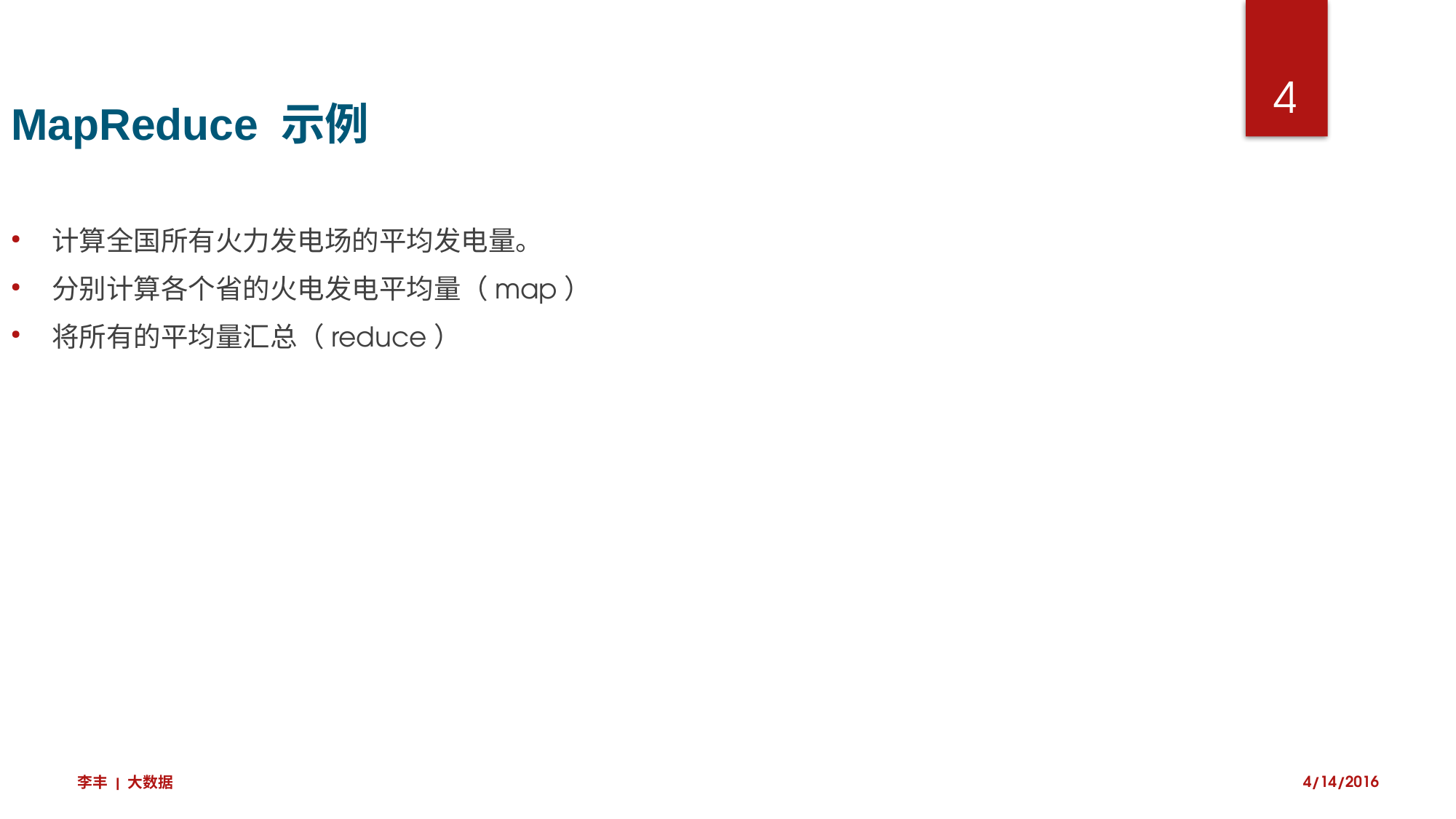

4
MapReduce 示例
计算全国所有火力发电场的平均发电量。
分别计算各个省的火电发电平均量（map）
将所有的平均量汇总（reduce）
李丰 | 大数据
4/14/2016